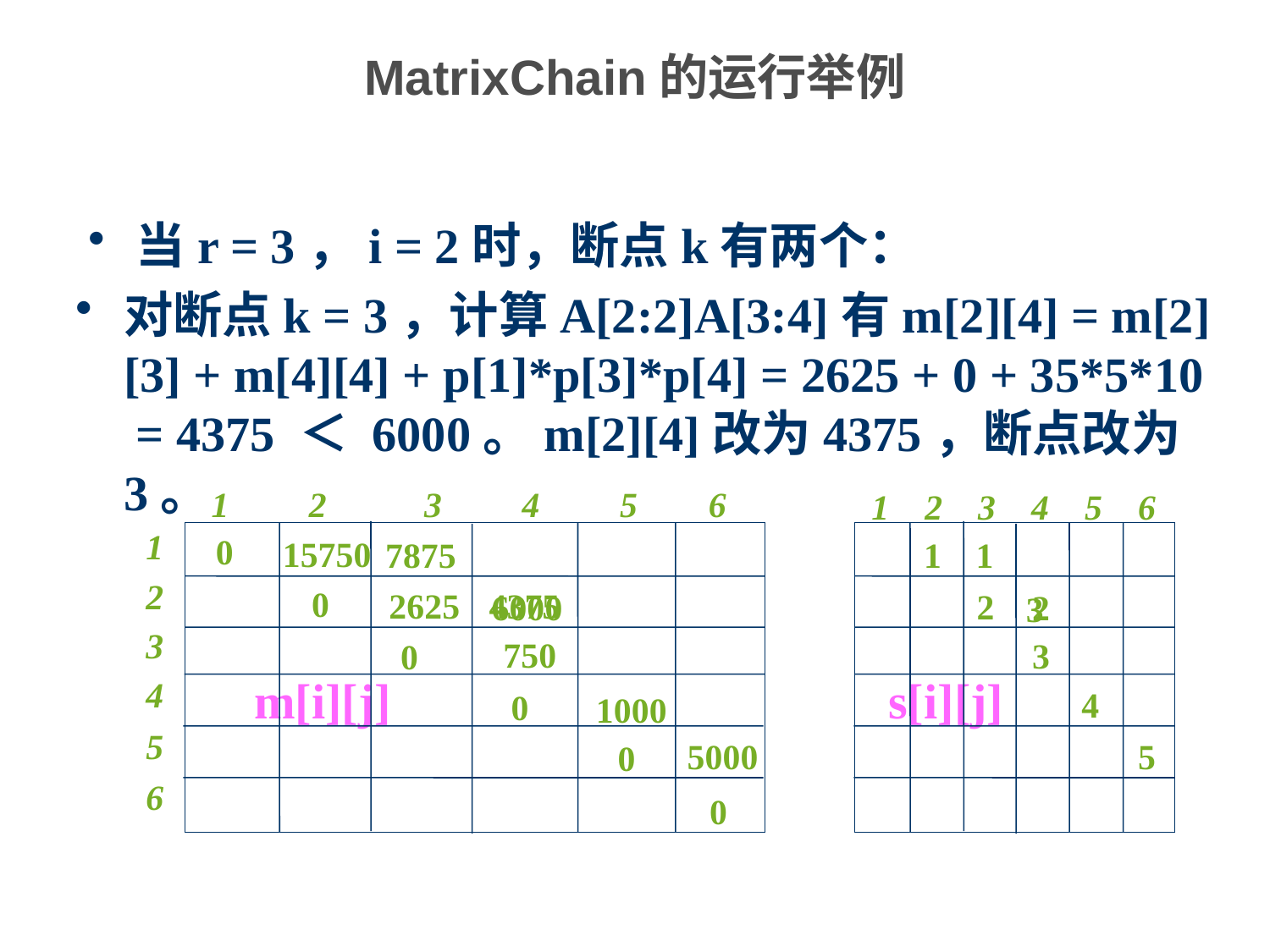

# MatrixChain的运行举例
当r = 3，i = 2时，断点k有两个：
对断点k = 3，计算A[2:2]A[3:4]有m[2][4] = m[2][3] + m[4][4] + p[1]*p[3]*p[4] = 2625 + 0 + 35*5*10  = 4375 ＜ 6000。m[2][4]改为4375，断点改为3。
      1         2           3         4         5        6
1
2
3
4
5
6

m[i][j]
1    2    3    4    5    6

s[i][j]
0
15750
7875
1
1
0
2625
4375
2
6000
2
3
750
3
0
4
0
1000
5
5000
0
0